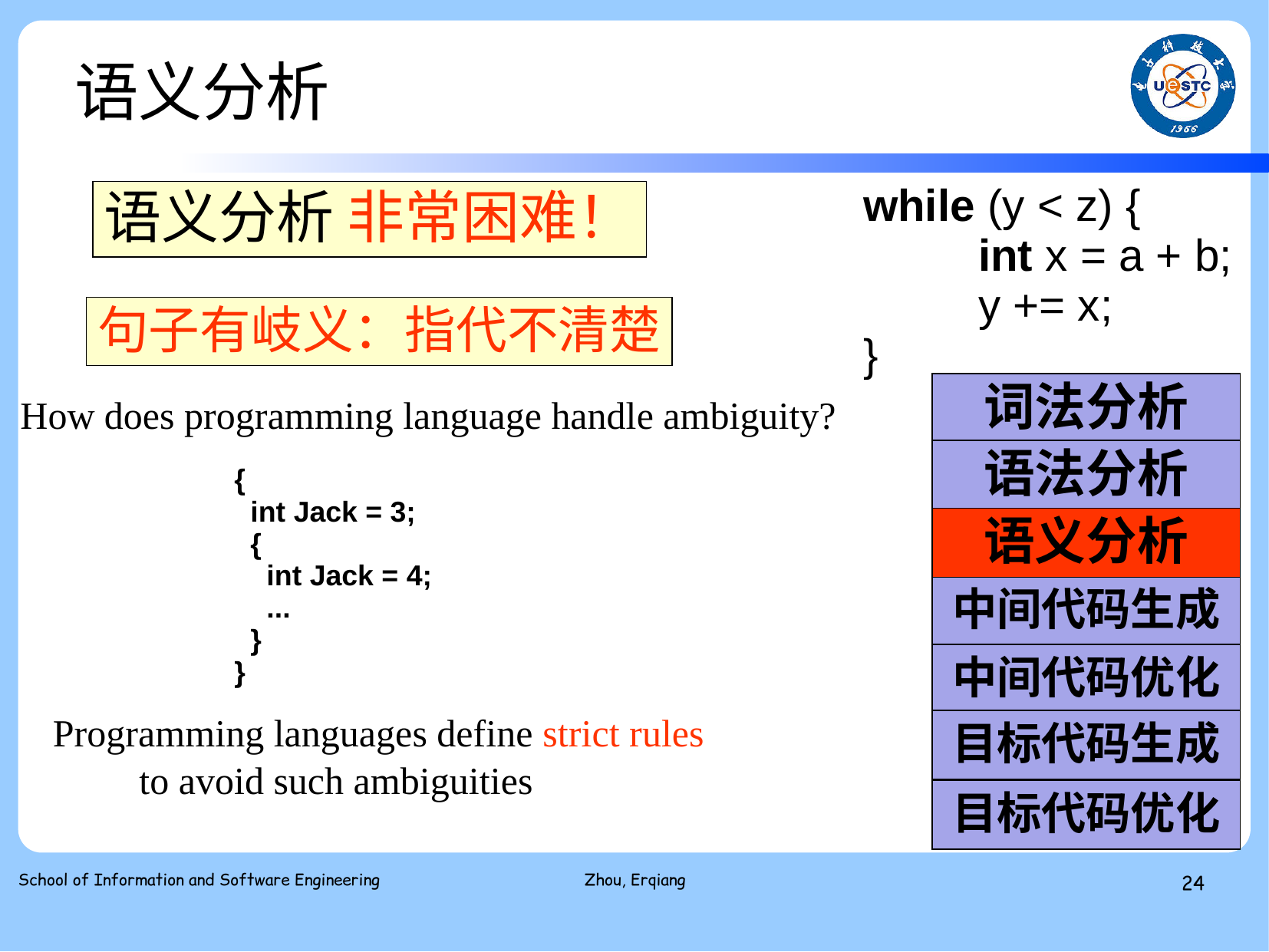

语义分析
while (y < z) {
	int x = a + b;
	y += x;
}
语义分析 非常困难！
句子有岐义：指代不清楚
词法分析
How does programming language handle ambiguity?
语法分析
{
  int Jack = 3;
  {
    int Jack = 4;
    ...
  }
}
语义分析
中间代码生成
中间代码优化
Programming languages define strict rules
         to avoid such ambiguities
目标代码生成
目标代码优化
School of Information and Software Engineering
Zhou, Erqiang
24